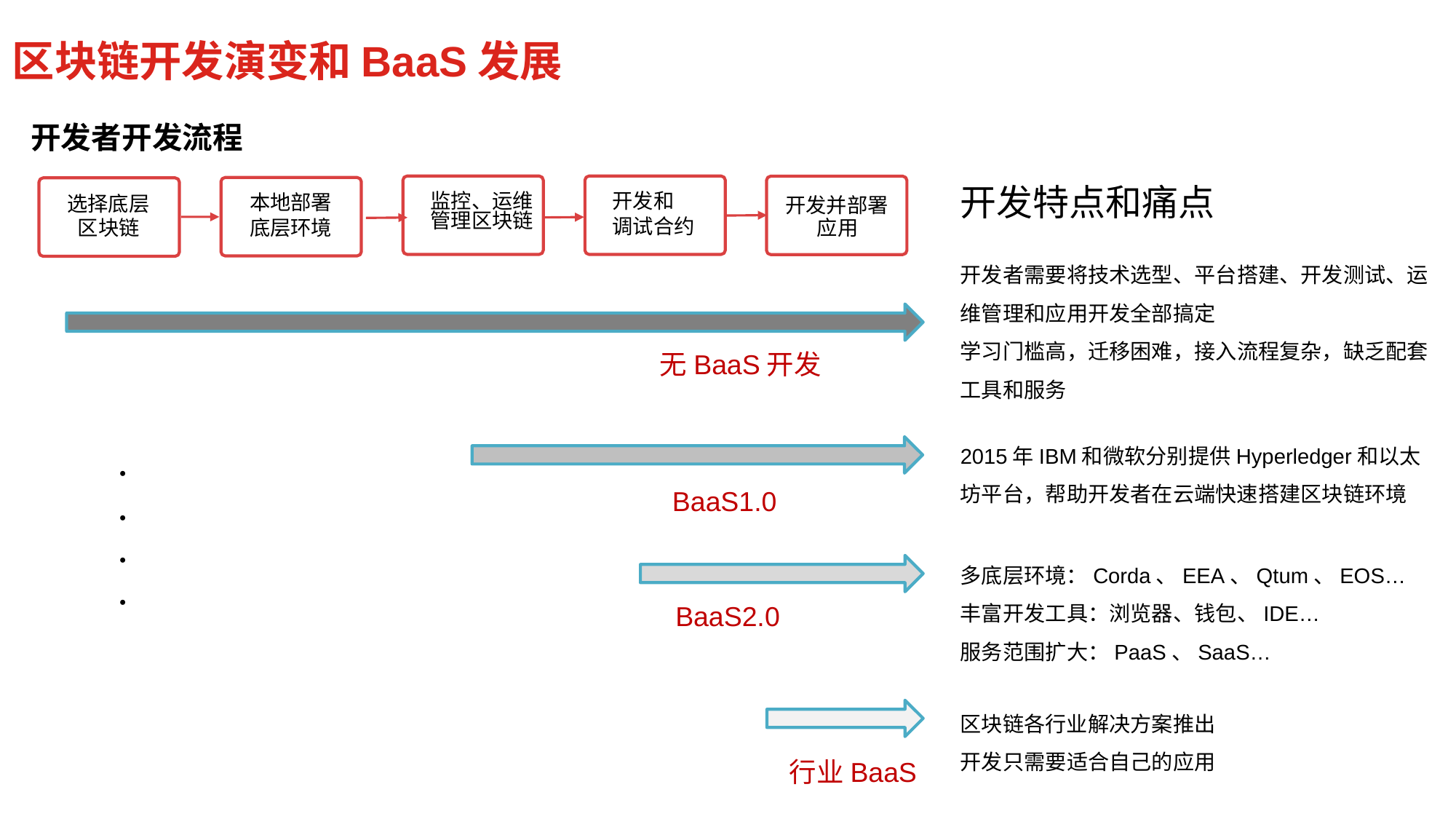

区块链开发演变和BaaS发展
开发者开发流程

开发特点和痛点

监控、运维
管理区块链
开发和
调试合约
本地部署
底层环境
选择底层
	区块链
开发并部署
	应用

开发者需要将技术选型、平台搭建、开发测试、运维管理和应用开发全部搞定
学习门槛高，迁移困难，接入流程复杂，缺乏配套工具和服务

无BaaS开发
2015年IBM和微软分别提供Hyperledger和以太坊平台，帮助开发者在云端快速搭建区块链环境

•

•

•

•
BaaS1.0
多底层环境：Corda、EEA、Qtum、EOS…
丰富开发工具：浏览器、钱包、IDE…
服务范围扩大：PaaS、SaaS…

BaaS2.0
区块链各行业解决方案推出
开发只需要适合自己的应用

行业BaaS